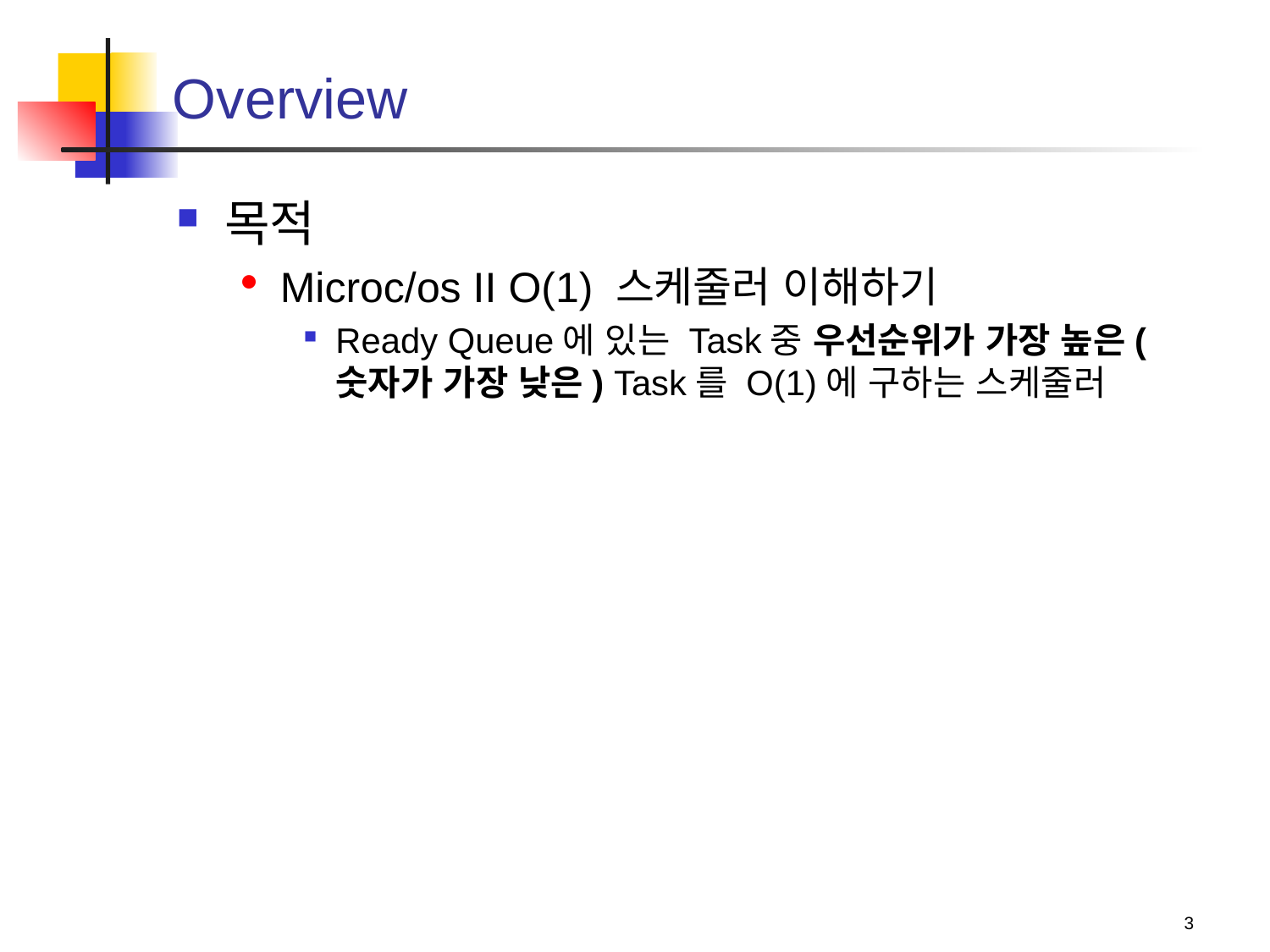

# Overview
목적
Microc/os II O(1) 스케줄러 이해하기
Ready Queue에 있는 Task중 우선순위가 가장 높은(숫자가 가장 낮은) Task를 O(1)에 구하는 스케줄러
3